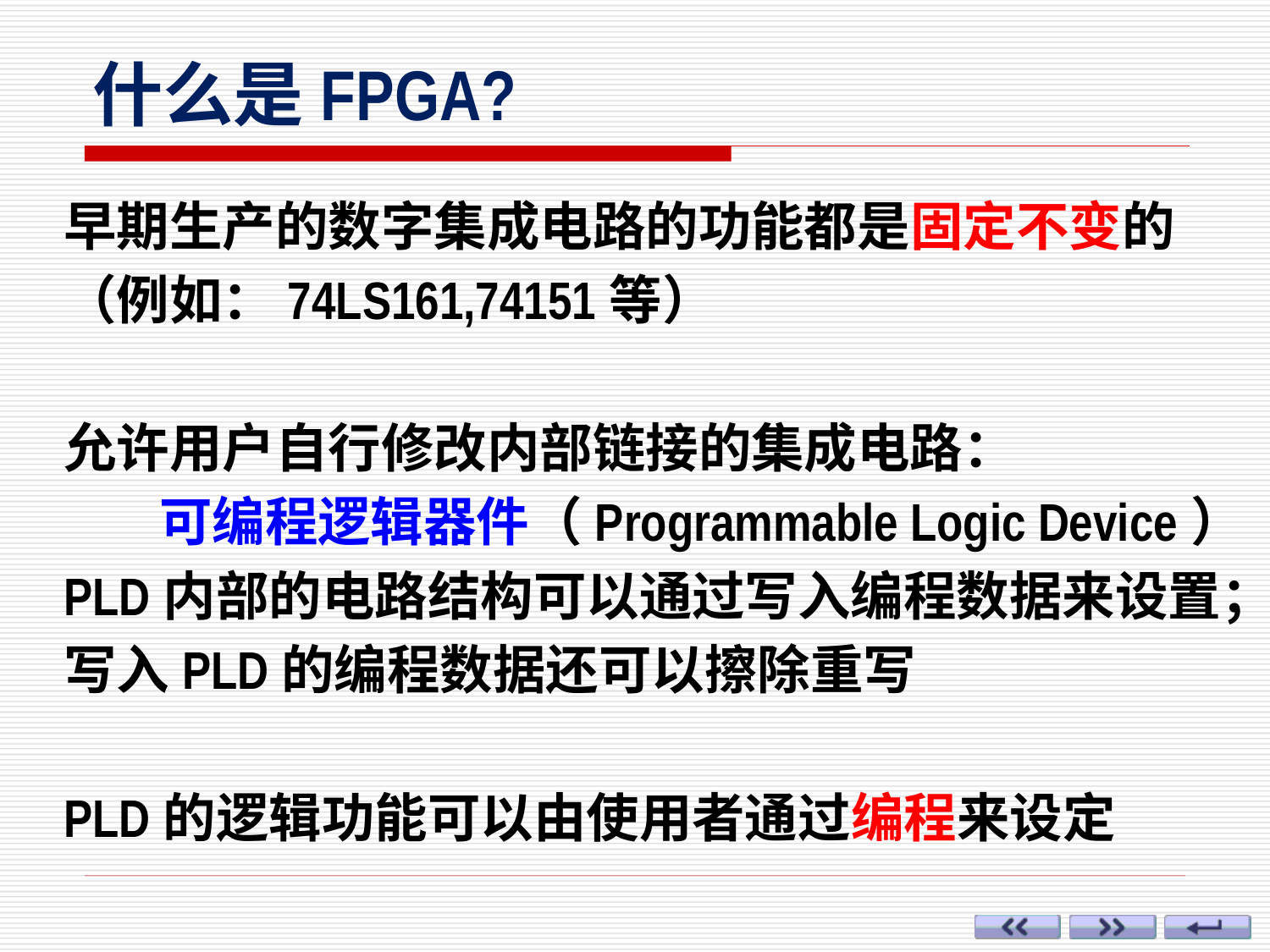

# 什么是FPGA?
早期生产的数字集成电路的功能都是固定不变的
（例如：74LS161,74151等）

允许用户自行修改内部链接的集成电路：
       可编程逻辑器件（Programmable Logic Device）
PLD内部的电路结构可以通过写入编程数据来设置；
写入PLD的编程数据还可以擦除重写

PLD的逻辑功能可以由使用者通过编程来设定